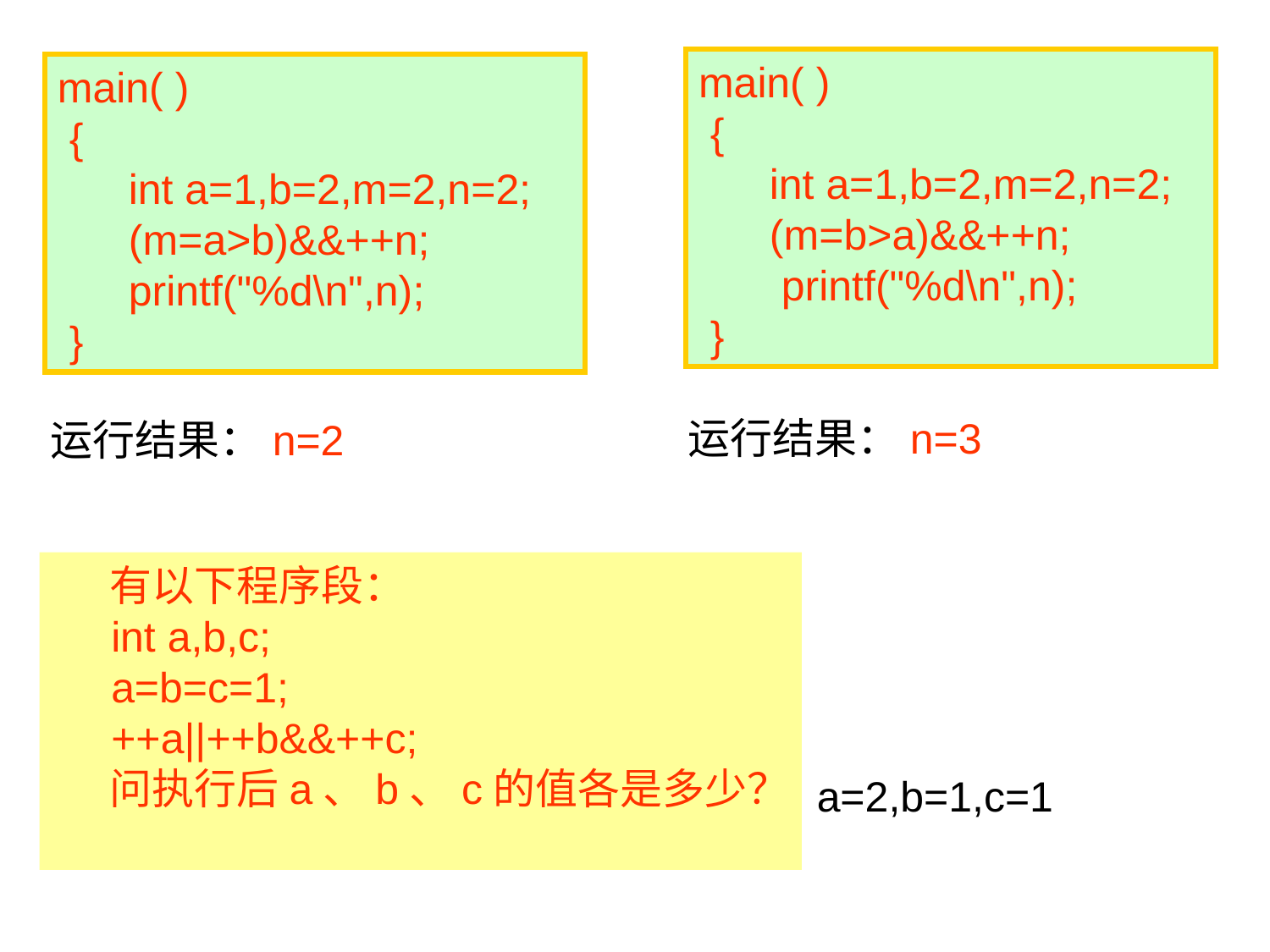

main( )
 {
      int a=1,b=2,m=2,n=2;
      (m=b>a)&&++n;
       printf("%d\n",n);
 }
#
main( )
 {
      int a=1,b=2,m=2,n=2;
      (m=a>b)&&++n;
      printf("%d\n",n);
 }

运行结果：n=3
运行结果：n=2
     有以下程序段：
     int a,b,c;
     a=b=c=1;
     ++a||++b&&++c;
     问执行后a、b、c的值各是多少？

a=2,b=1,c=1